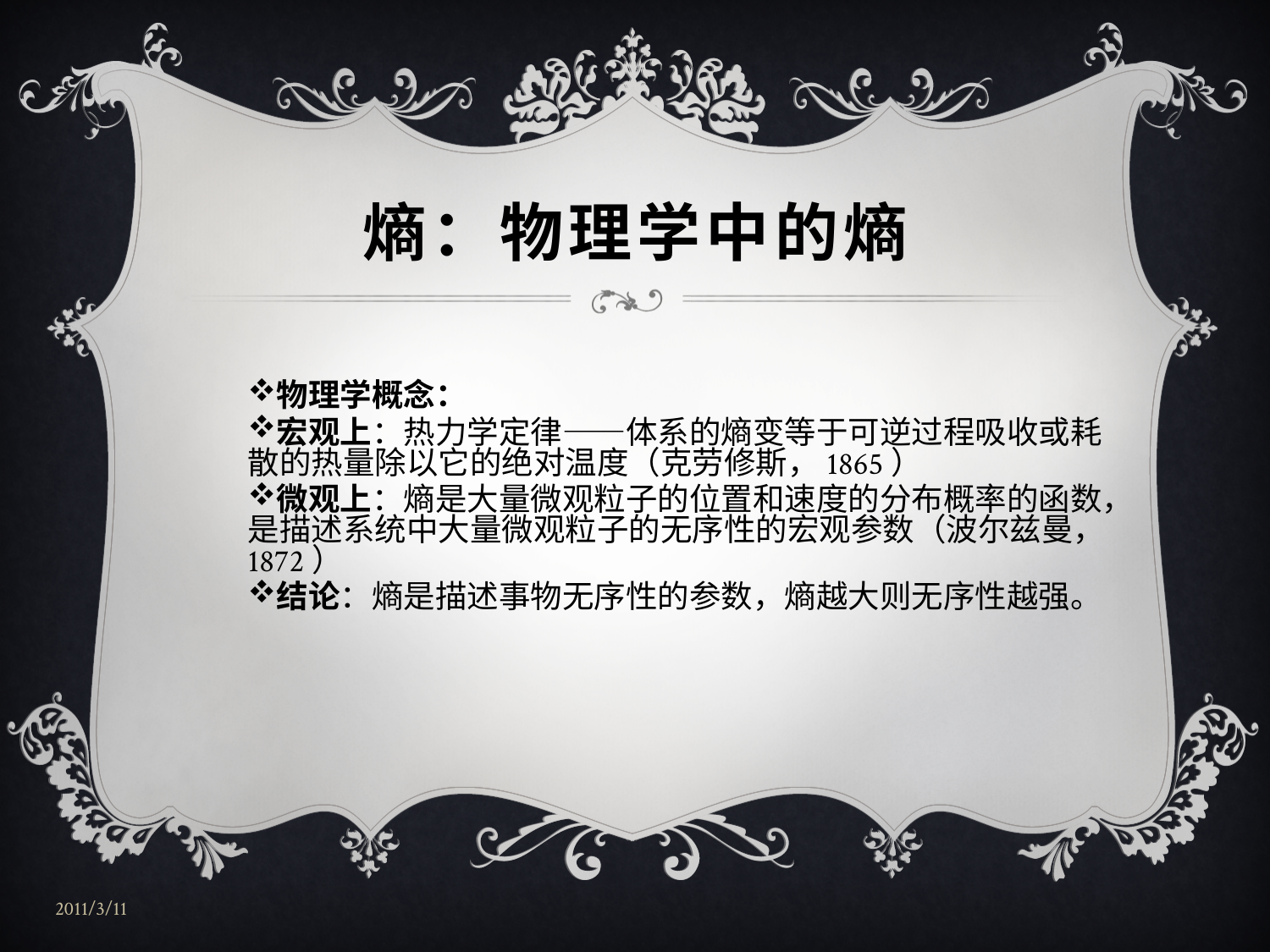

# 熵：物理学中的熵
物理学概念：
宏观上：热力学定律——体系的熵变等于可逆过程吸收或耗散的热量除以它的绝对温度（克劳修斯，1865）
微观上：熵是大量微观粒子的位置和速度的分布概率的函数，是描述系统中大量微观粒子的无序性的宏观参数（波尔兹曼，1872）
结论：熵是描述事物无序性的参数，熵越大则无序性越强。
2011/3/11